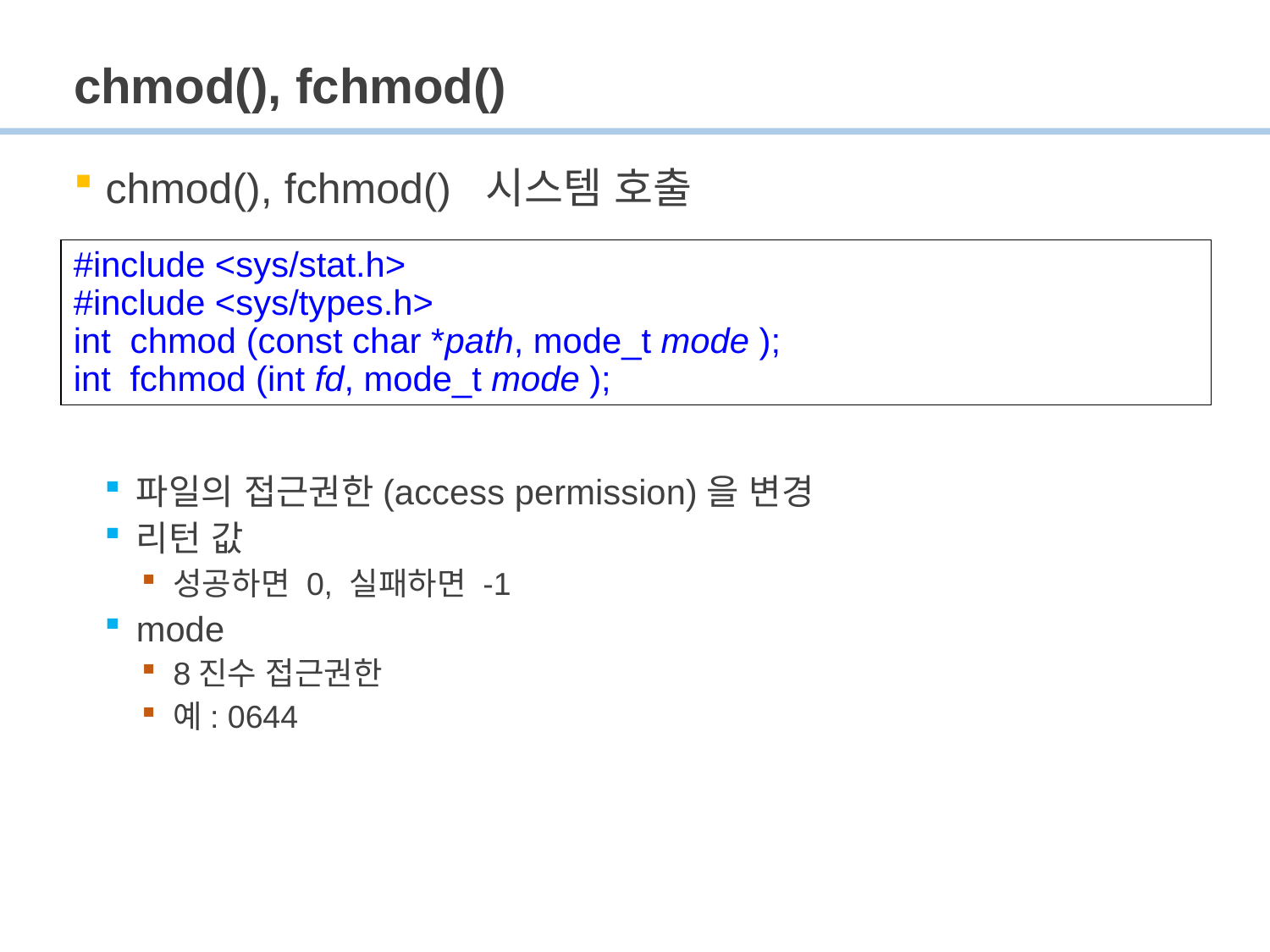

# chmod(), fchmod()
chmod(), fchmod()  시스템 호출

파일의 접근권한(access permission)을 변경
리턴 값
성공하면 0, 실패하면 -1
mode
8진수 접근권한
예: 0644
#include <sys/stat.h>
#include <sys/types.h>
int  chmod (const char *path, mode_t mode );
int  fchmod (int fd, mode_t mode );